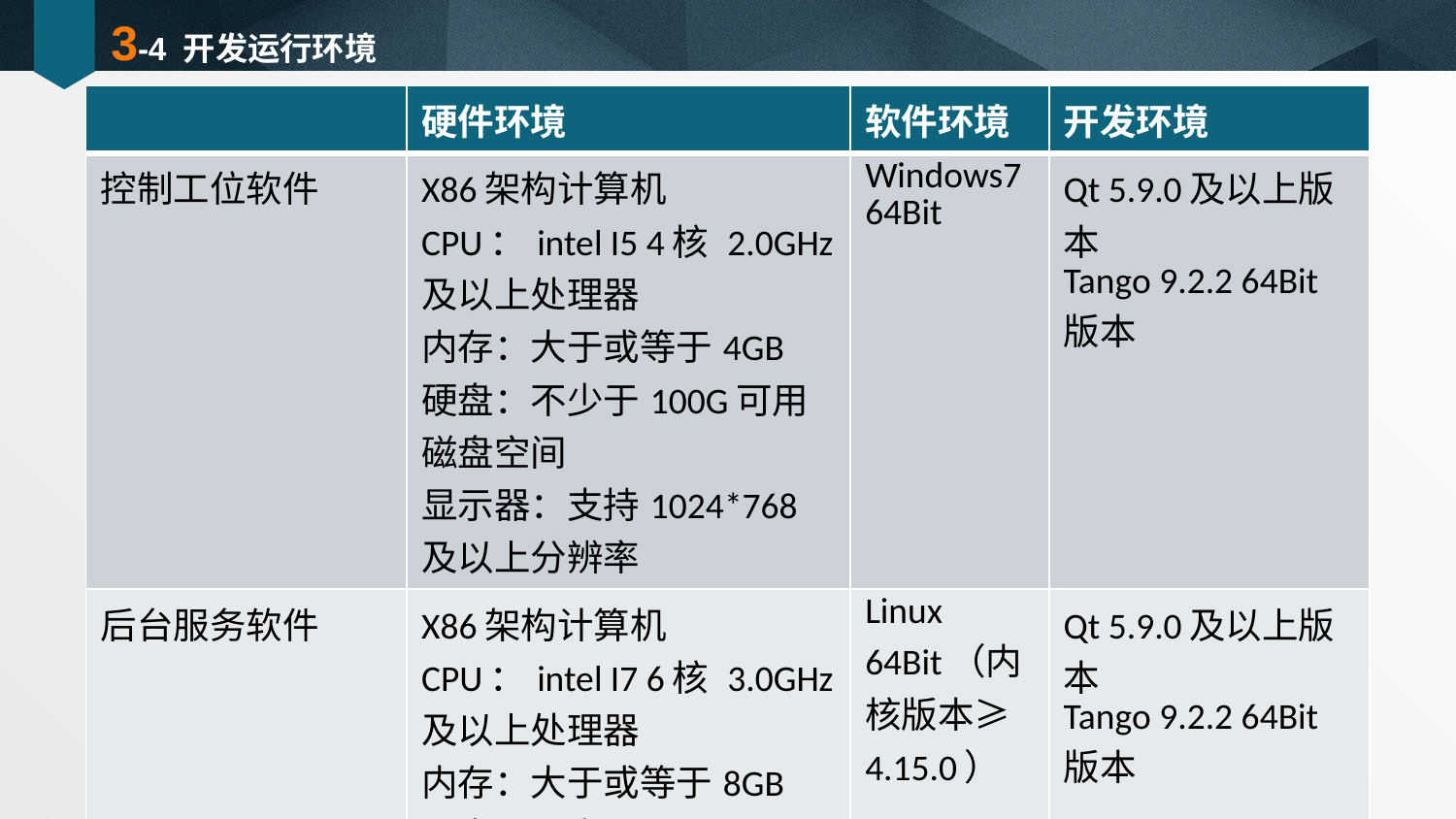

# 3-4 开发运行环境
|  | 硬件环境 | 软件环境 | 开发环境 |
| --- | --- | --- | --- |
| 控制工位软件 | X86架构计算机 CPU：intel I5 4核 2.0GHz及以上处理器 内存：大于或等于4GB 硬盘：不少于100G可用磁盘空间 显示器：支持1024\*768及以上分辨率 | Windows7 64Bit | Qt 5.9.0及以上版本 Tango 9.2.2 64Bit版本 |
| 后台服务软件 | X86架构计算机 CPU：intel I7 6核 3.0GHz及以上处理器 内存：大于或等于8GB 硬盘：不少于500G可用磁盘空间 | Linux 64Bit（内核版本≥4.15.0） | Qt 5.9.0及以上版本 Tango 9.2.2 64Bit版本 |